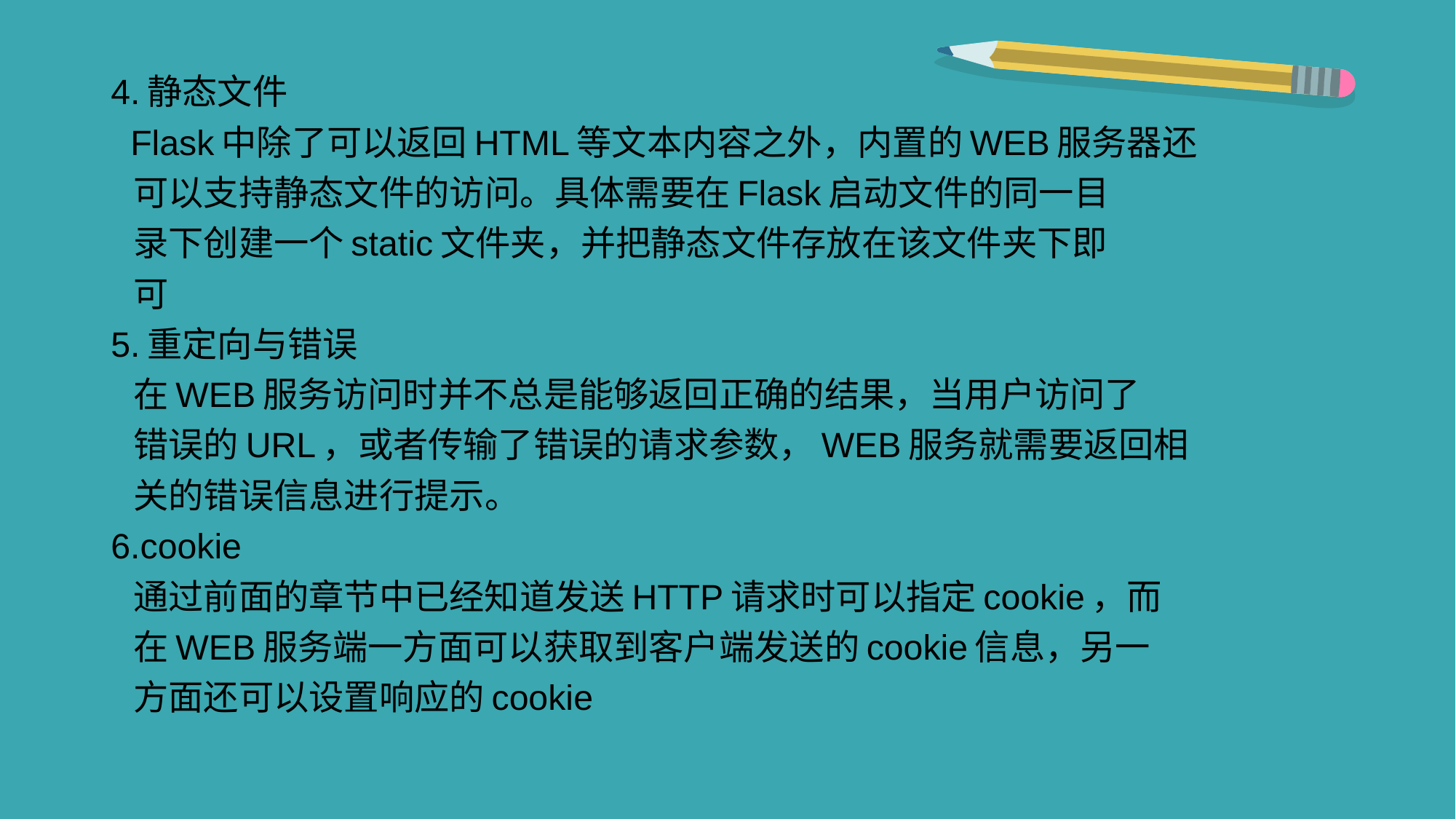

4.静态文件
  Flask中除了可以返回HTML等文本内容之外，内置的WEB服务器还
  可以支持静态文件的访问。具体需要在Flask启动文件的同一目
  录下创建一个static文件夹，并把静态文件存放在该文件夹下即
  可
5.重定向与错误
  在WEB服务访问时并不总是能够返回正确的结果，当用户访问了
  错误的URL，或者传输了错误的请求参数，WEB服务就需要返回相
  关的错误信息进行提示。
6.cookie
  通过前面的章节中已经知道发送HTTP请求时可以指定cookie，而
  在WEB服务端一方面可以获取到客户端发送的cookie信息，另一
  方面还可以设置响应的cookie